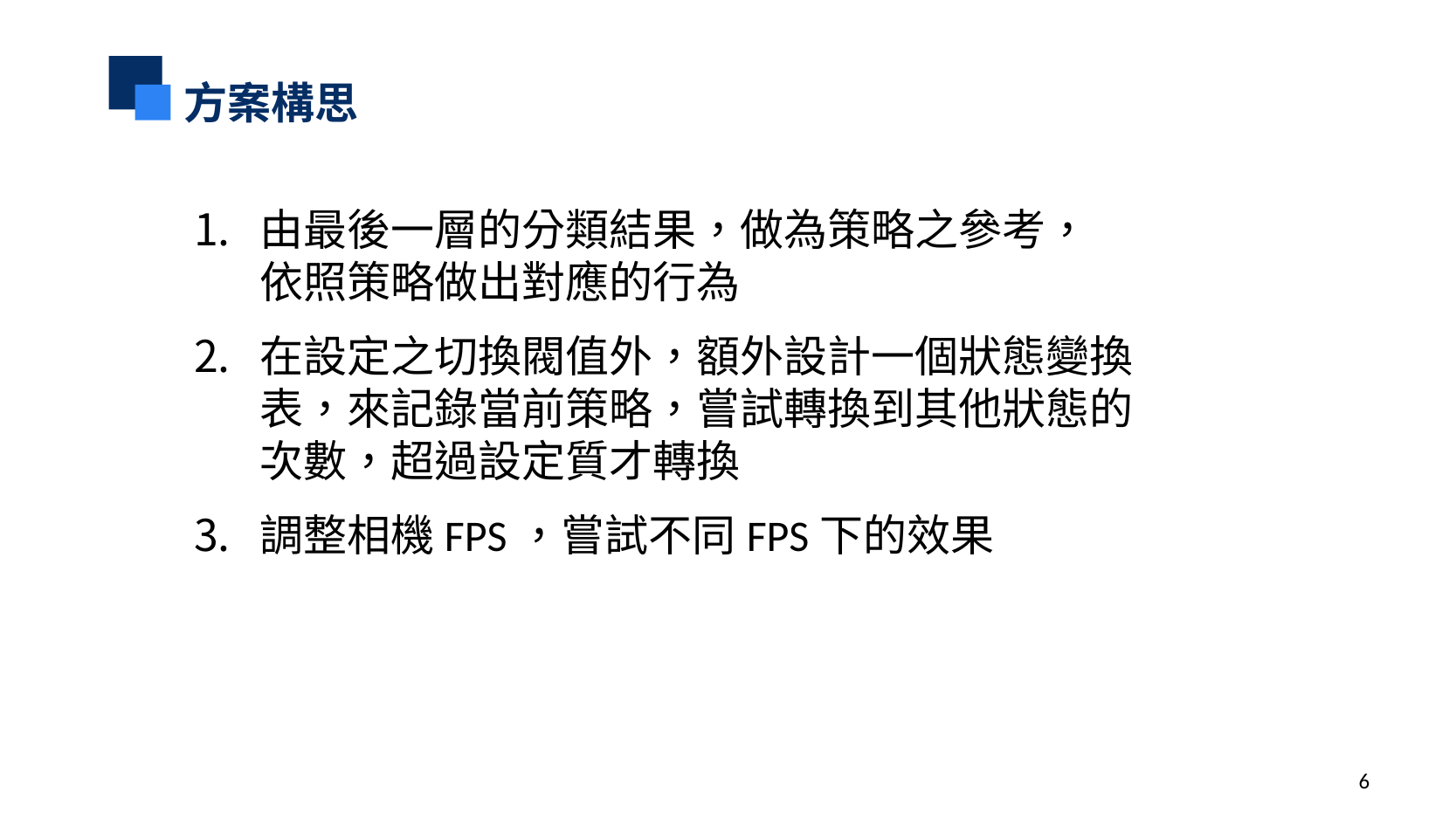

方案構思

由最後一層的分類結果，做為策略之參考，
依照策略做出對應的行為
在設定之切換閥值外，額外設計一個狀態變換表，來記錄當前策略，嘗試轉換到其他狀態的次數，超過設定質才轉換
調整相機FPS，嘗試不同FPS下的效果
6